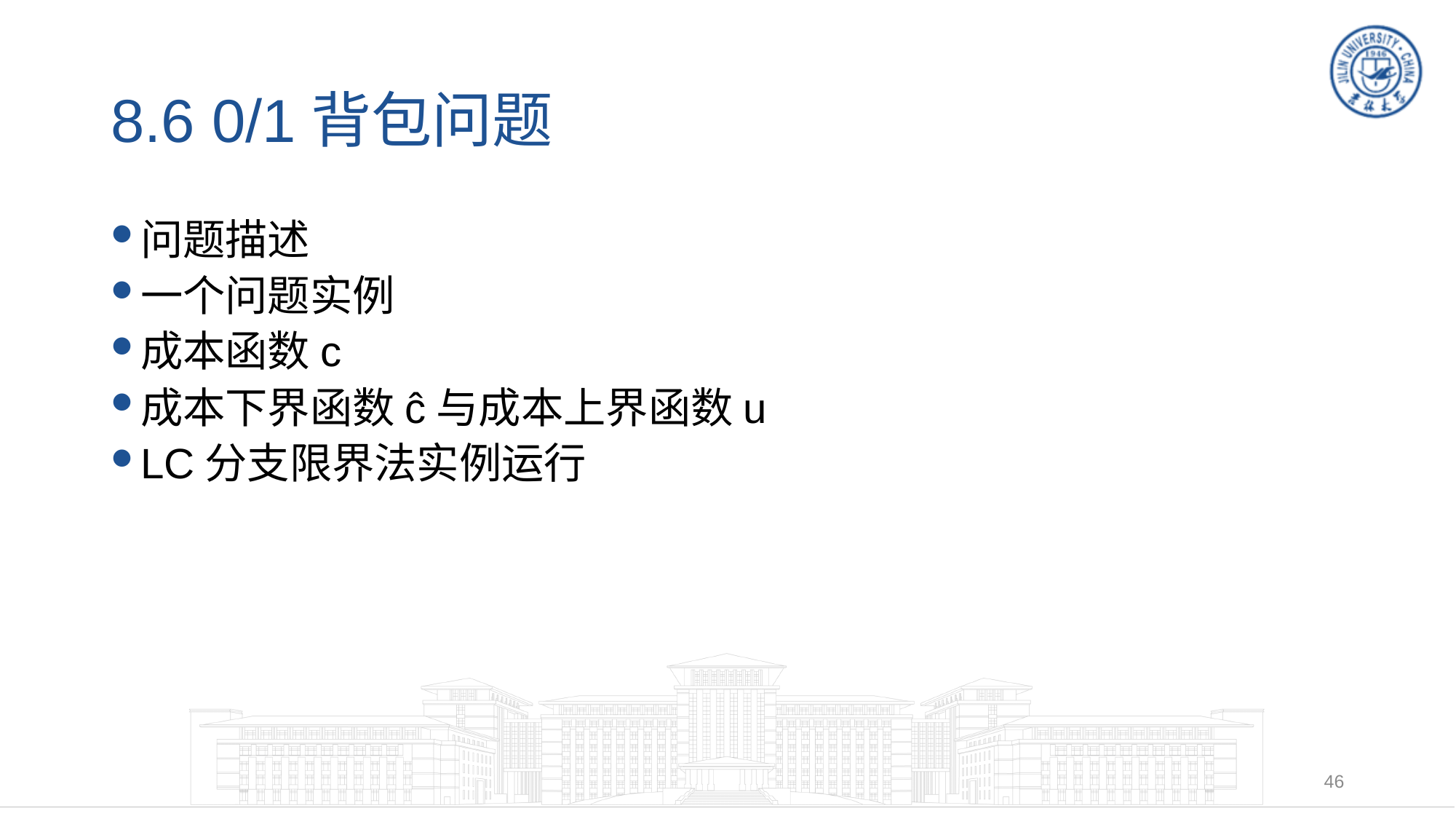

# 8.6 0/1背包问题
问题描述
一个问题实例
成本函数c
成本下界函数ĉ与成本上界函数u
LC分支限界法实例运行
46